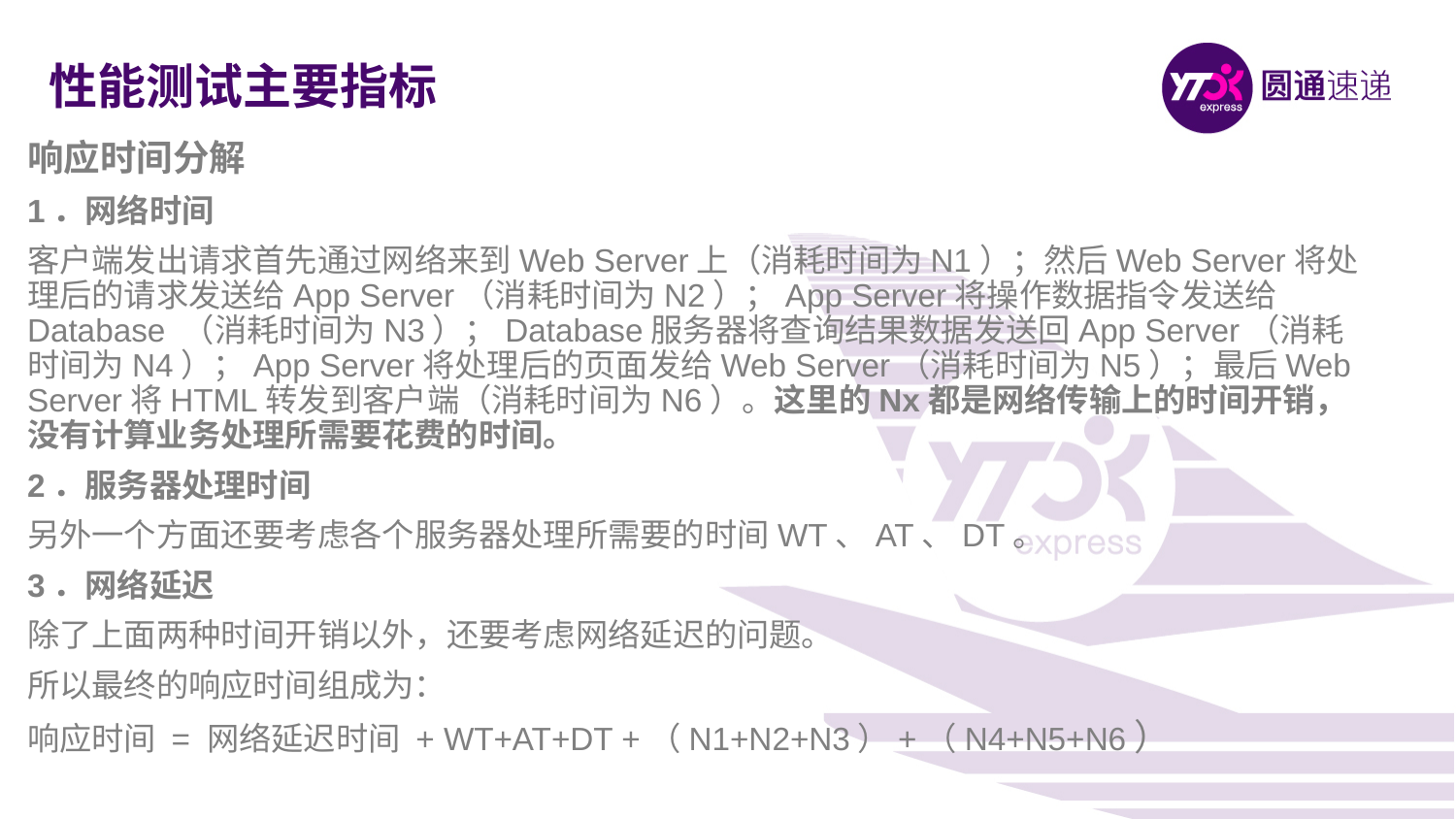

性能测试主要指标
响应时间分解
1．网络时间
客户端发出请求首先通过网络来到Web Server上（消耗时间为N1）；然后Web Server将处理后的请求发送给App Server（消耗时间为N2）；App Server将操作数据指令发送给Database （消耗时间为N3）；Database服务器将查询结果数据发送回App Server（消耗时间为N4）；App Server将处理后的页面发给Web Server（消耗时间为N5）；最后Web Server将HTML转发到客户端（消耗时间为N6）。这里的Nx都是网络传输上的时间开销，没有计算业务处理所需要花费的时间。
2．服务器处理时间
另外一个方面还要考虑各个服务器处理所需要的时间WT、AT、DT。
3．网络延迟
除了上面两种时间开销以外，还要考虑网络延迟的问题。
所以最终的响应时间组成为：
响应时间 = 网络延迟时间 + WT+AT+DT +（N1+N2+N3）+（N4+N5+N6）